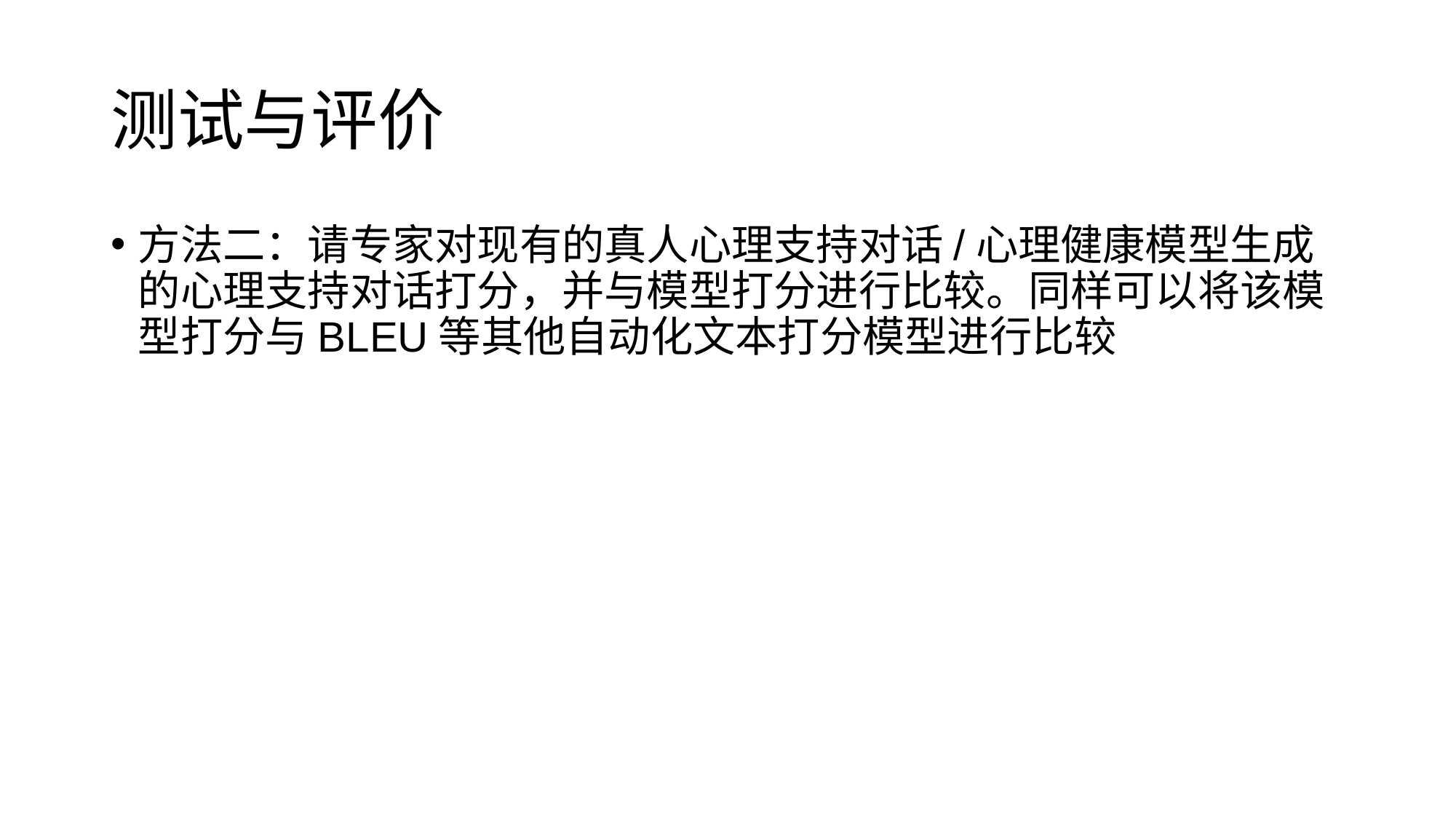

# 测试与评价
方法二：请专家对现有的真人心理支持对话/心理健康模型生成的心理支持对话打分，并与模型打分进行比较。同样可以将该模型打分与BLEU等其他自动化文本打分模型进行比较